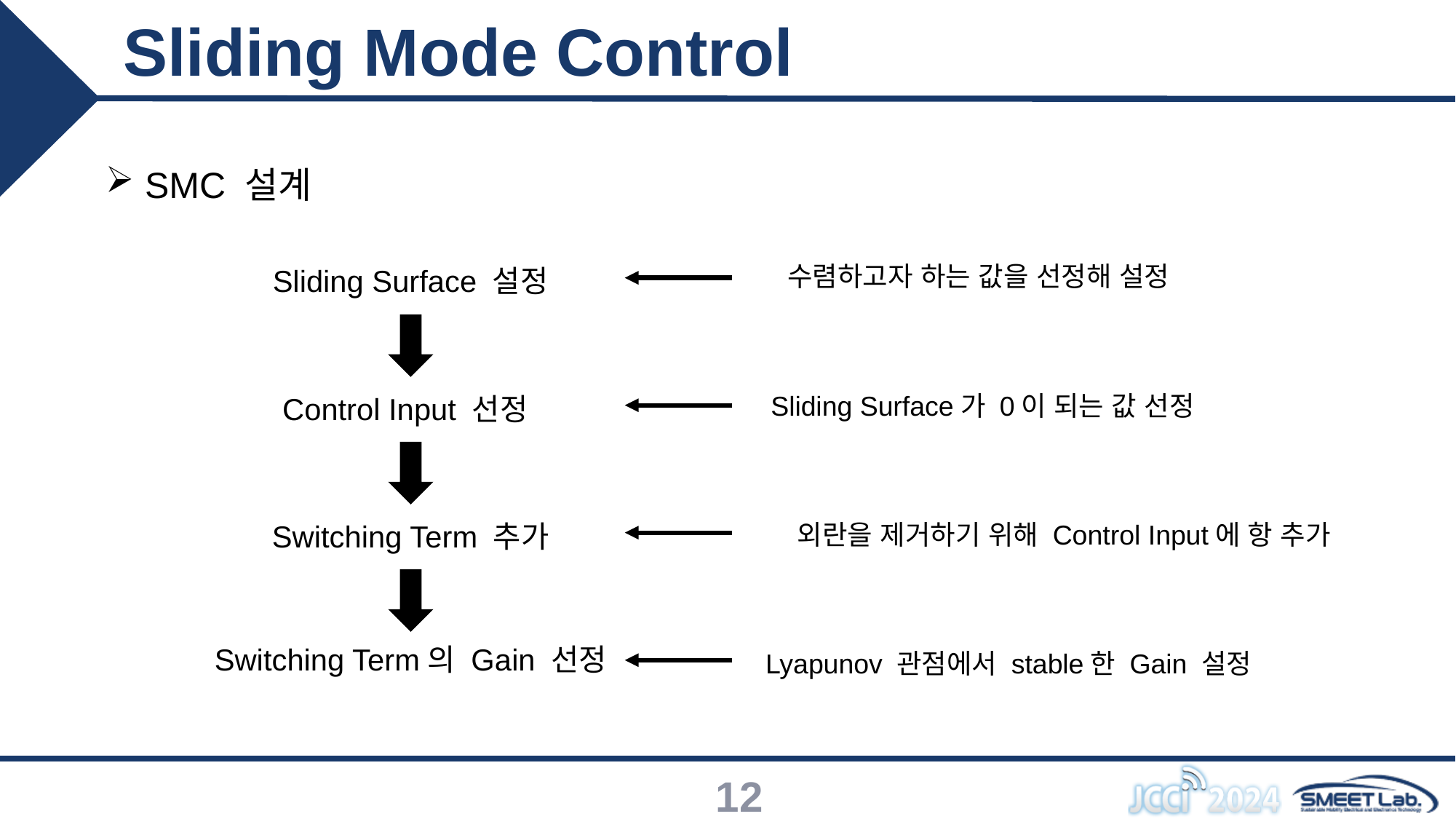

# Sliding Mode Control
 SMC 설계

수렴하고자 하는 값을 선정해 설정
Sliding Surface 설정

Control Input 선정

Switching Term 추가

Switching Term의 Gain 선정
Sliding Surface가 0이 되는 값 선정
외란을 제거하기 위해 Control Input에 항 추가
Lyapunov 관점에서 stable한 Gain 설정
12